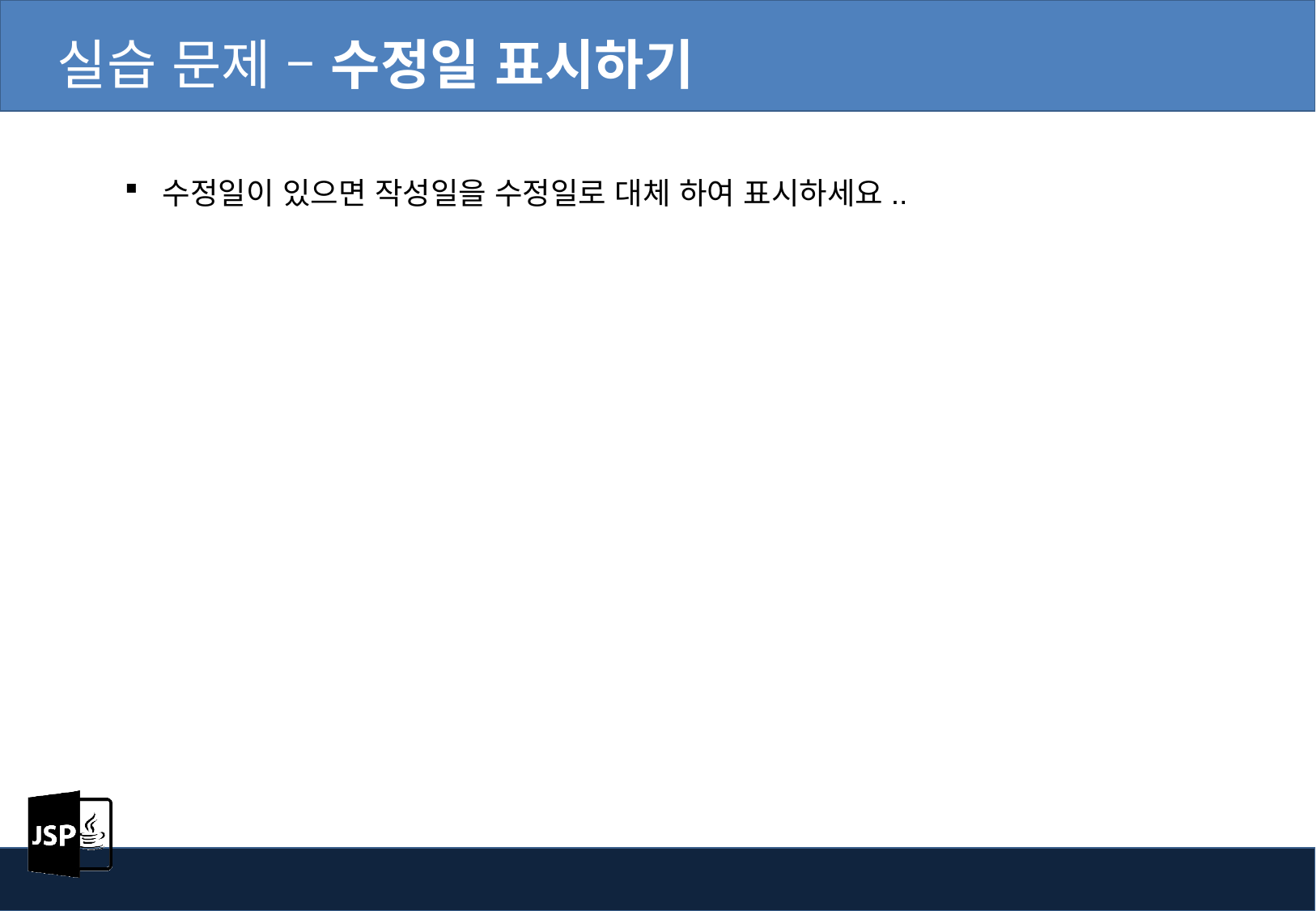

실습 문제 – 수정일 표시하기
수정일이 있으면 작성일을 수정일로 대체 하여 표시하세요..